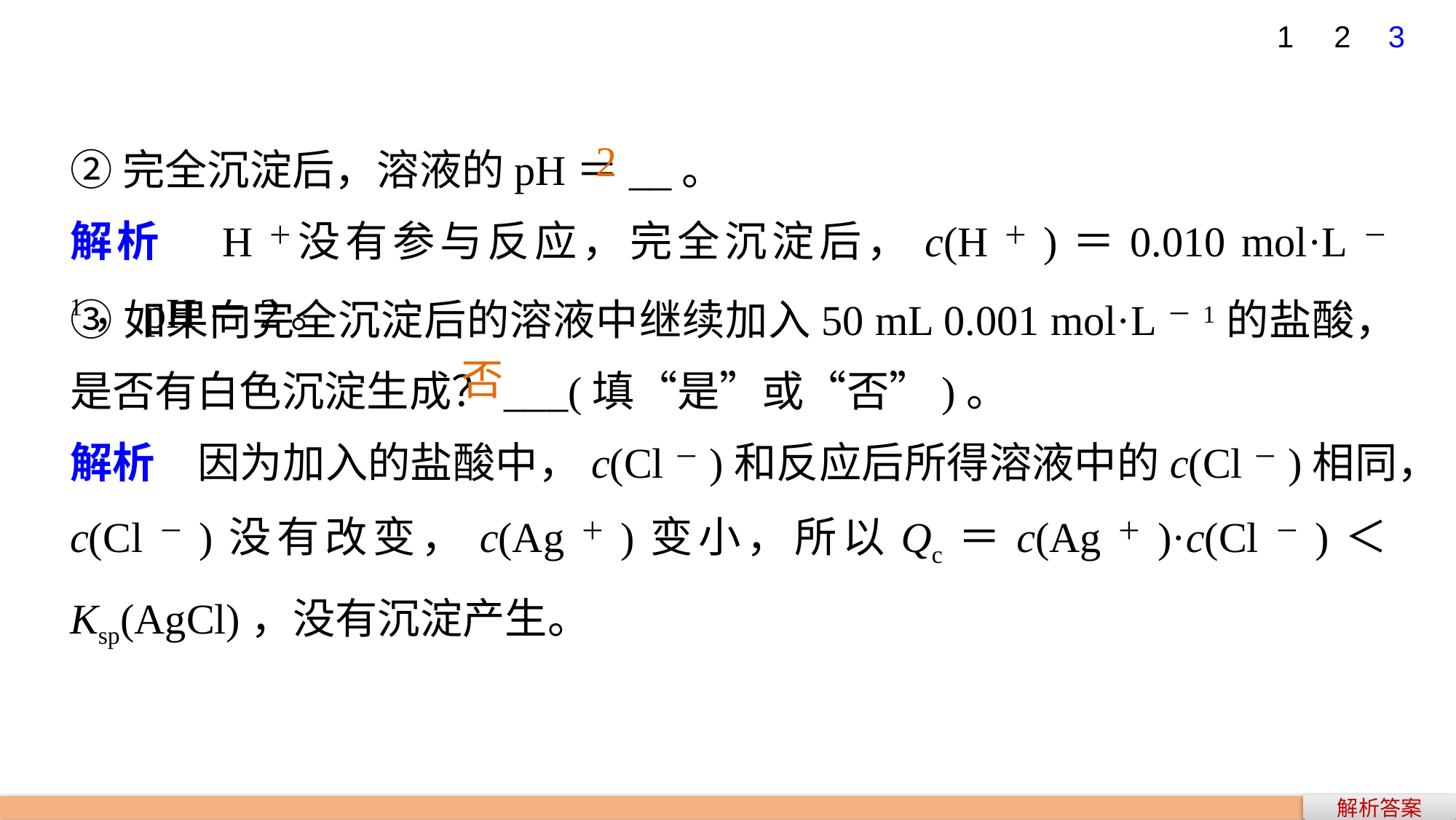

1
2
3
②完全沉淀后，溶液的pH＝__。
解析　H＋没有参与反应，完全沉淀后，c(H＋)＝0.010 mol·L－1，pH＝2。
2
③如果向完全沉淀后的溶液中继续加入50 mL 0.001 mol·L－1的盐酸，是否有白色沉淀生成？___(填“是”或“否”)。
解析　因为加入的盐酸中，c(Cl－)和反应后所得溶液中的c(Cl－)相同，c(Cl－)没有改变，c(Ag＋)变小，所以Qc＝c(Ag＋)·c(Cl－)＜Ksp(AgCl)，没有沉淀产生。
否
解析答案